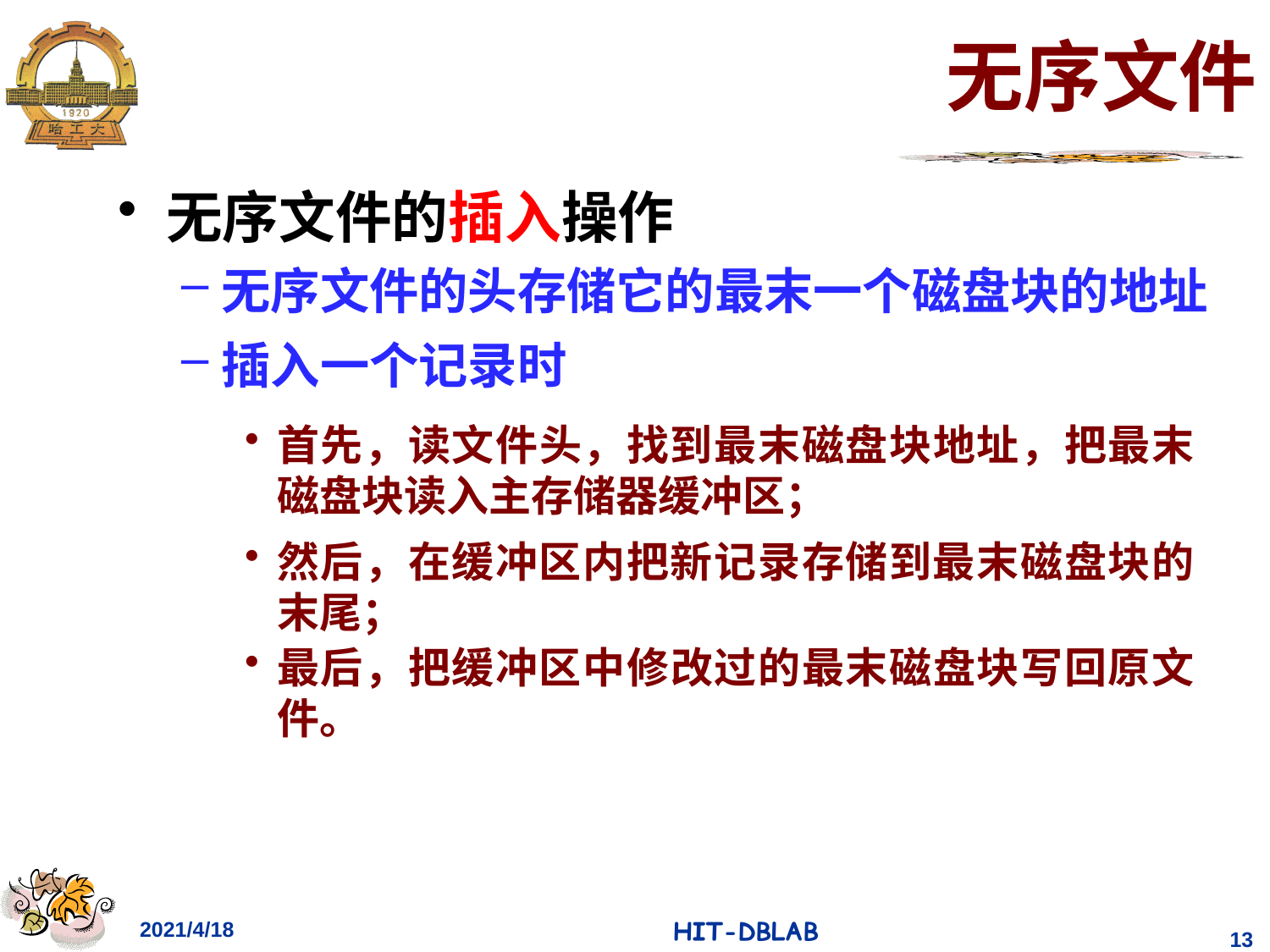

# 无序文件
无序文件的插入操作
无序文件的头存储它的最末一个磁盘块的地址
插入一个记录时
首先，读文件头，找到最末磁盘块地址，把最末磁盘块读入主存储器缓冲区；
然后，在缓冲区内把新记录存储到最末磁盘块的末尾；
最后，把缓冲区中修改过的最末磁盘块写回原文件。
2021/4/18
HIT-DBLAB
134